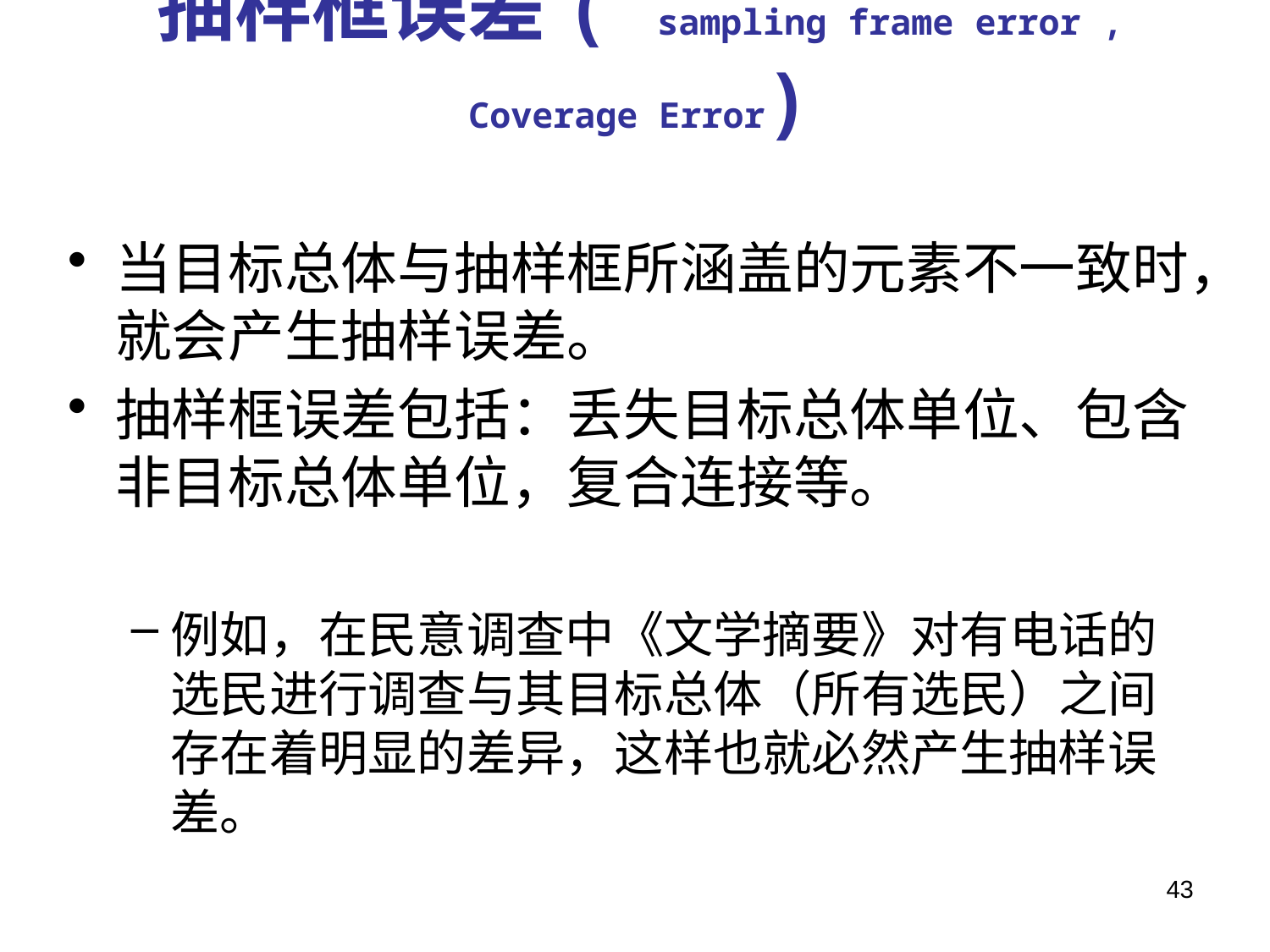

# 抽样框误差( sampling frame error , Coverage Error)
当目标总体与抽样框所涵盖的元素不一致时，就会产生抽样误差。
抽样框误差包括：丢失目标总体单位、包含非目标总体单位，复合连接等。

例如，在民意调查中《文学摘要》对有电话的选民进行调查与其目标总体（所有选民）之间存在着明显的差异，这样也就必然产生抽样误差。
43